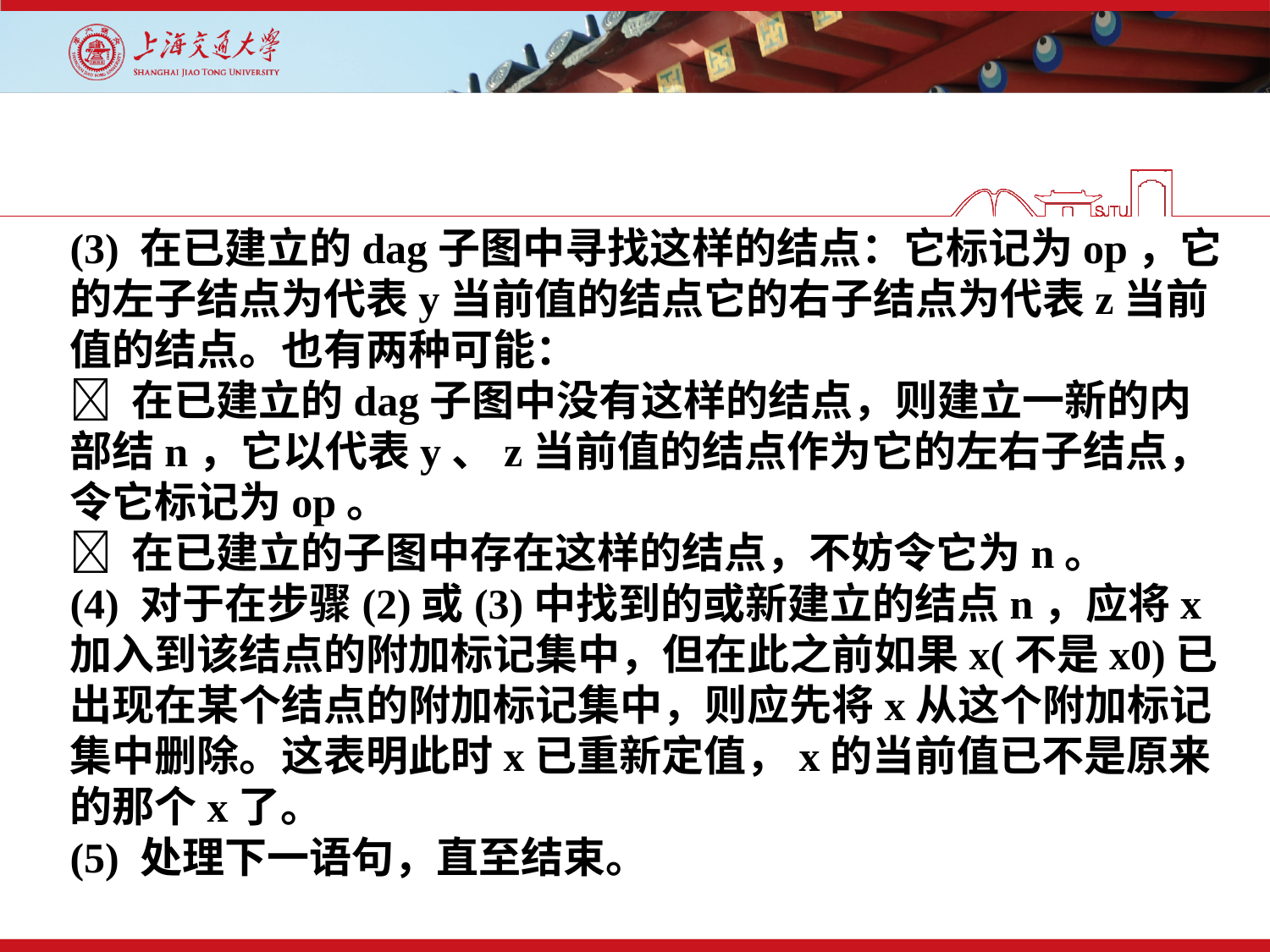

#
(3) 在已建立的dag子图中寻找这样的结点：它标记为op，它的左子结点为代表y当前值的结点它的右子结点为代表z当前值的结点。也有两种可能：
• 在已建立的dag子图中没有这样的结点，则建立一新的内部结n，它以代表y、z当前值的结点作为它的左右子结点，令它标记为op。
• 在已建立的子图中存在这样的结点，不妨令它为n。
(4) 对于在步骤(2)或(3)中找到的或新建立的结点n，应将x加入到该结点的附加标记集中，但在此之前如果x(不是x0)已出现在某个结点的附加标记集中，则应先将x从这个附加标记集中删除。这表明此时x已重新定值，x的当前值已不是原来的那个x了。
(5) 处理下一语句，直至结束。